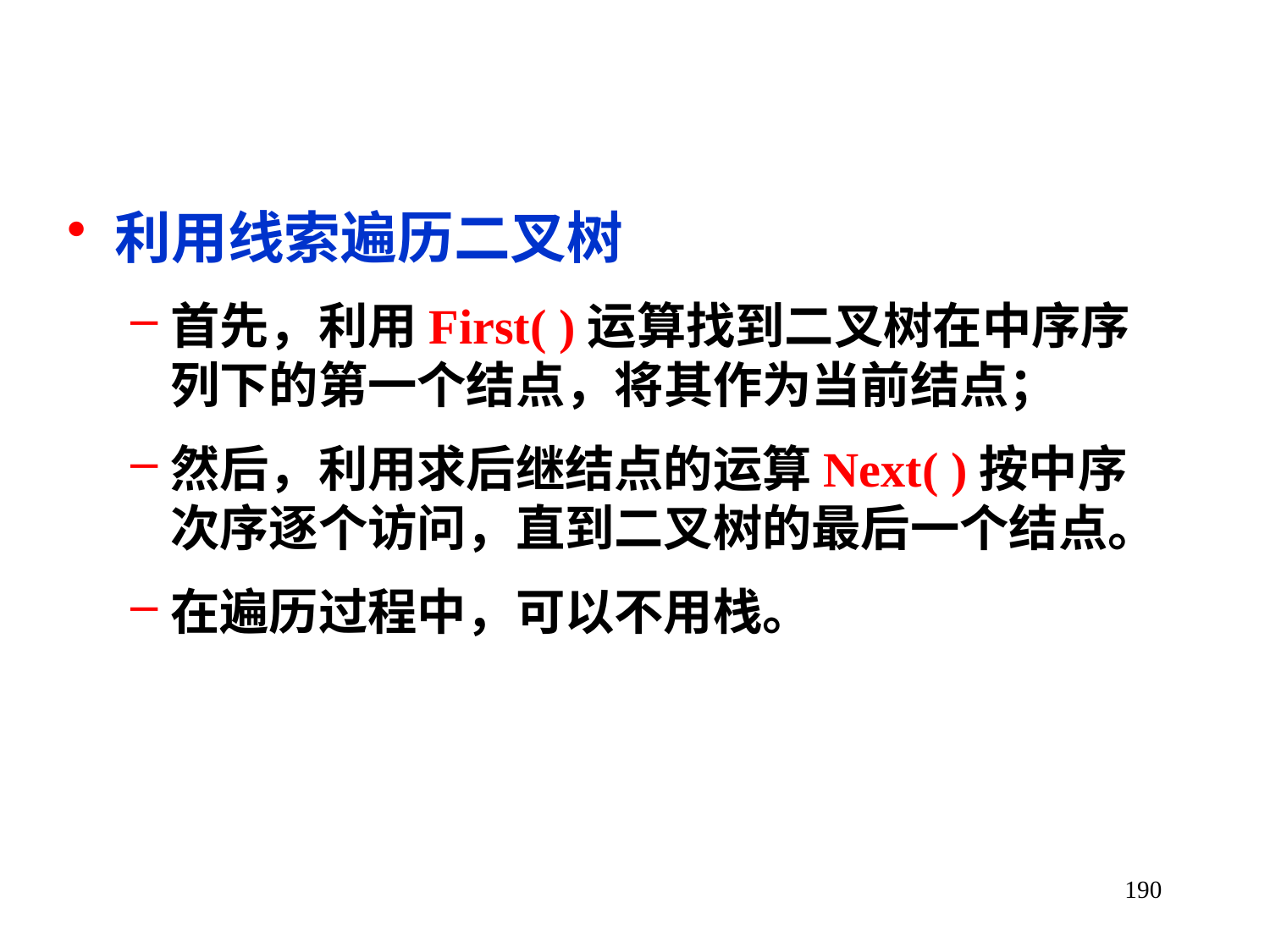

利用线索遍历二叉树
首先，利用First( )运算找到二叉树在中序序列下的第一个结点，将其作为当前结点；
然后，利用求后继结点的运算Next( )按中序次序逐个访问，直到二叉树的最后一个结点。
在遍历过程中，可以不用栈。
190